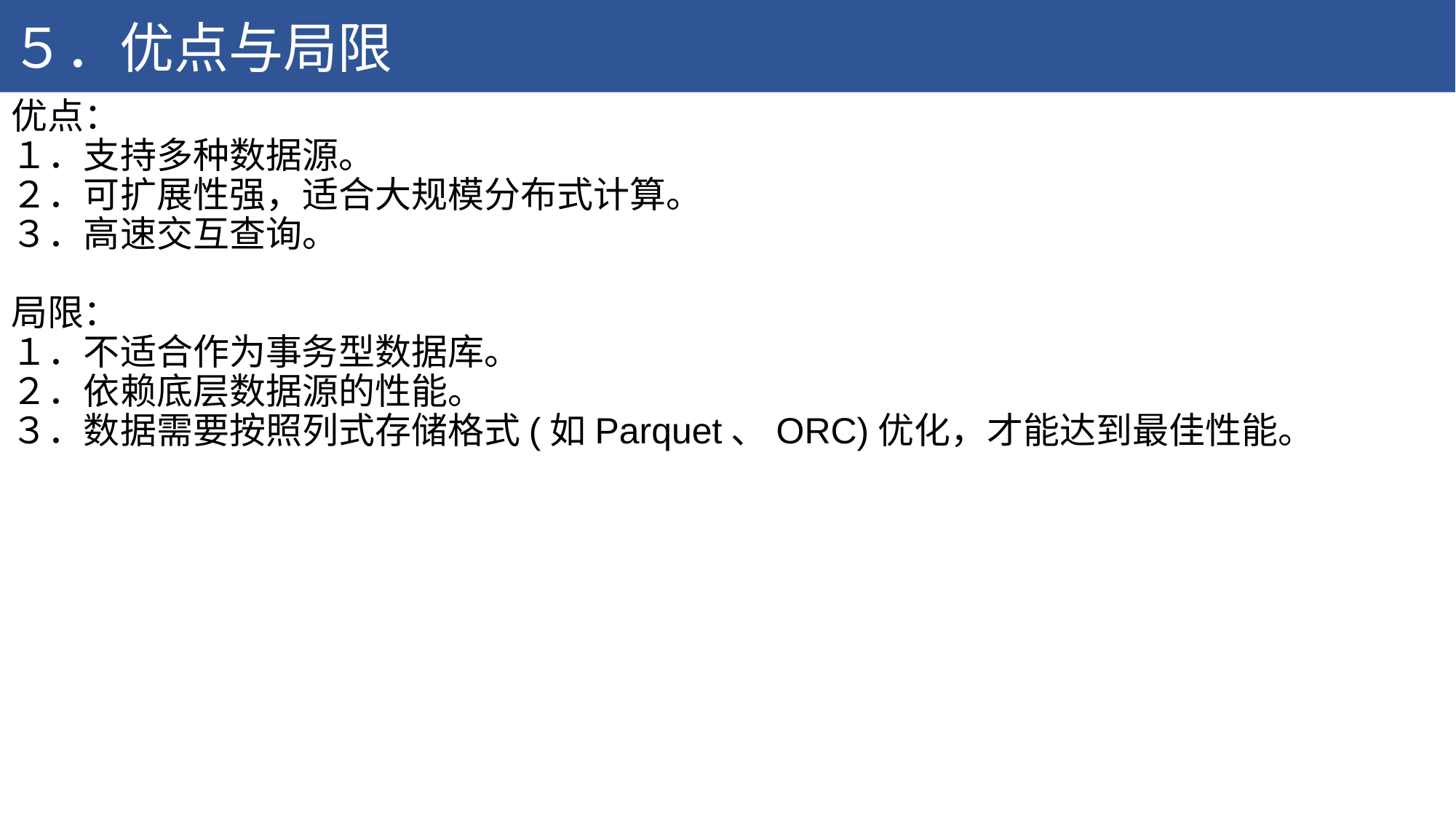

５．优点与局限
# 优点： １．支持多种数据源。 ２．可扩展性强，适合大规模分布式计算。 ３．高速交互查询。 局限： １．不适合作为事务型数据库。 ２．依赖底层数据源的性能。 ３．数据需要按照列式存储格式(如Parquet、ORC)优化，才能达到最佳性能。